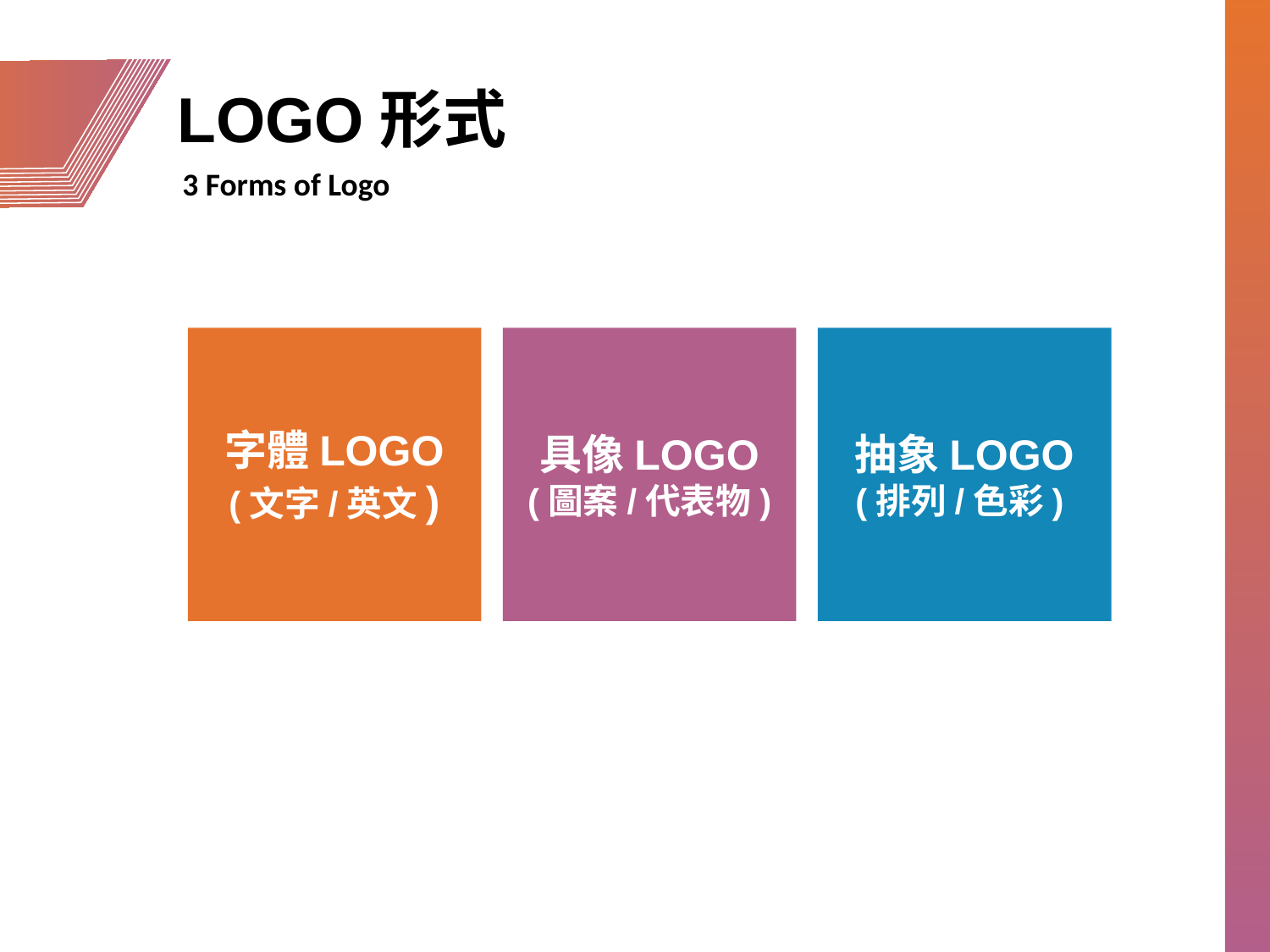

# LOGO形式
3 Forms of Logo
字體LOGO
(文字/英文)
具像LOGO
(圖案/代表物)
抽象LOGO
(排列/色彩)